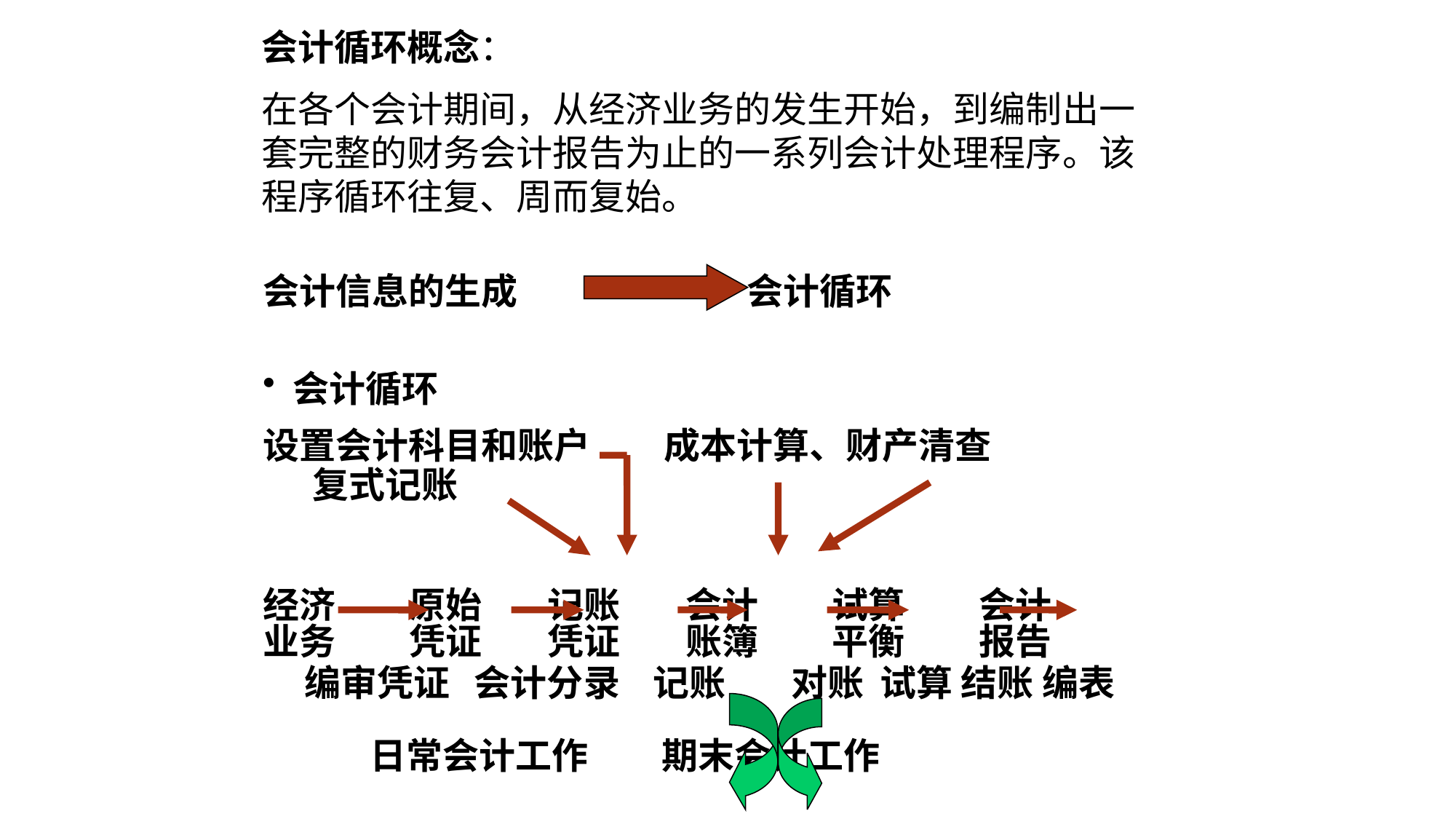

会计循环概念：
在各个会计期间，从经济业务的发生开始，到编制出一套完整的财务会计报告为止的一系列会计处理程序。该程序循环往复、周而复始。
会计信息的生成                            会计循环
 会计循环
设置会计科目和账户         成本计算、财产清查
     复式记账

经济         原始        记账        会计         试算         会计
业务         凭证        凭证        账簿         平衡         报告
    编审凭证   会计分录    记账        对账  试算 结账 编表

            日常会计工作         期末会计工作